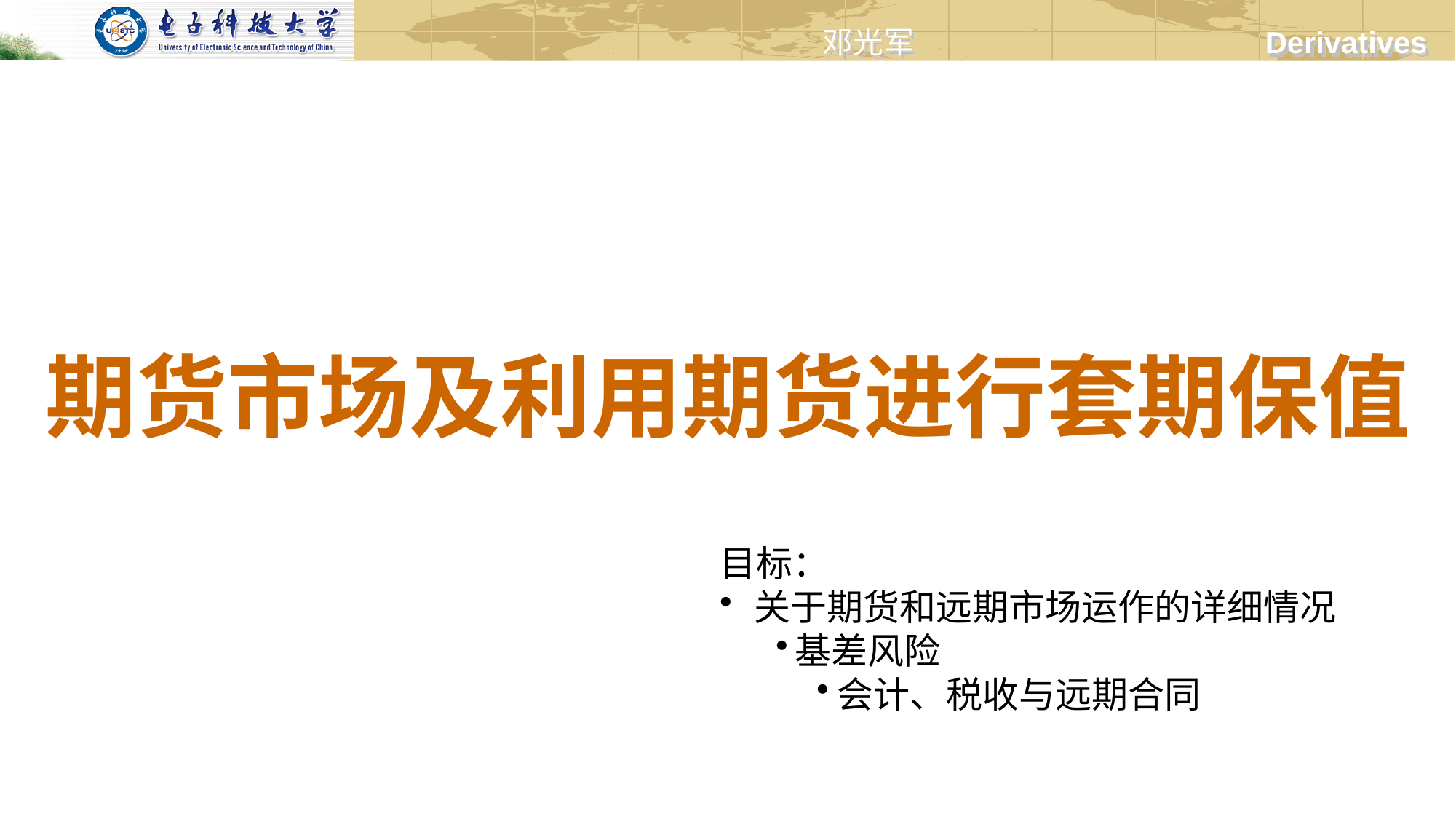

# 期货市场及利用期货进行套期保值
目标：
关于期货和远期市场运作的详细情况
基差风险
会计、税收与远期合同